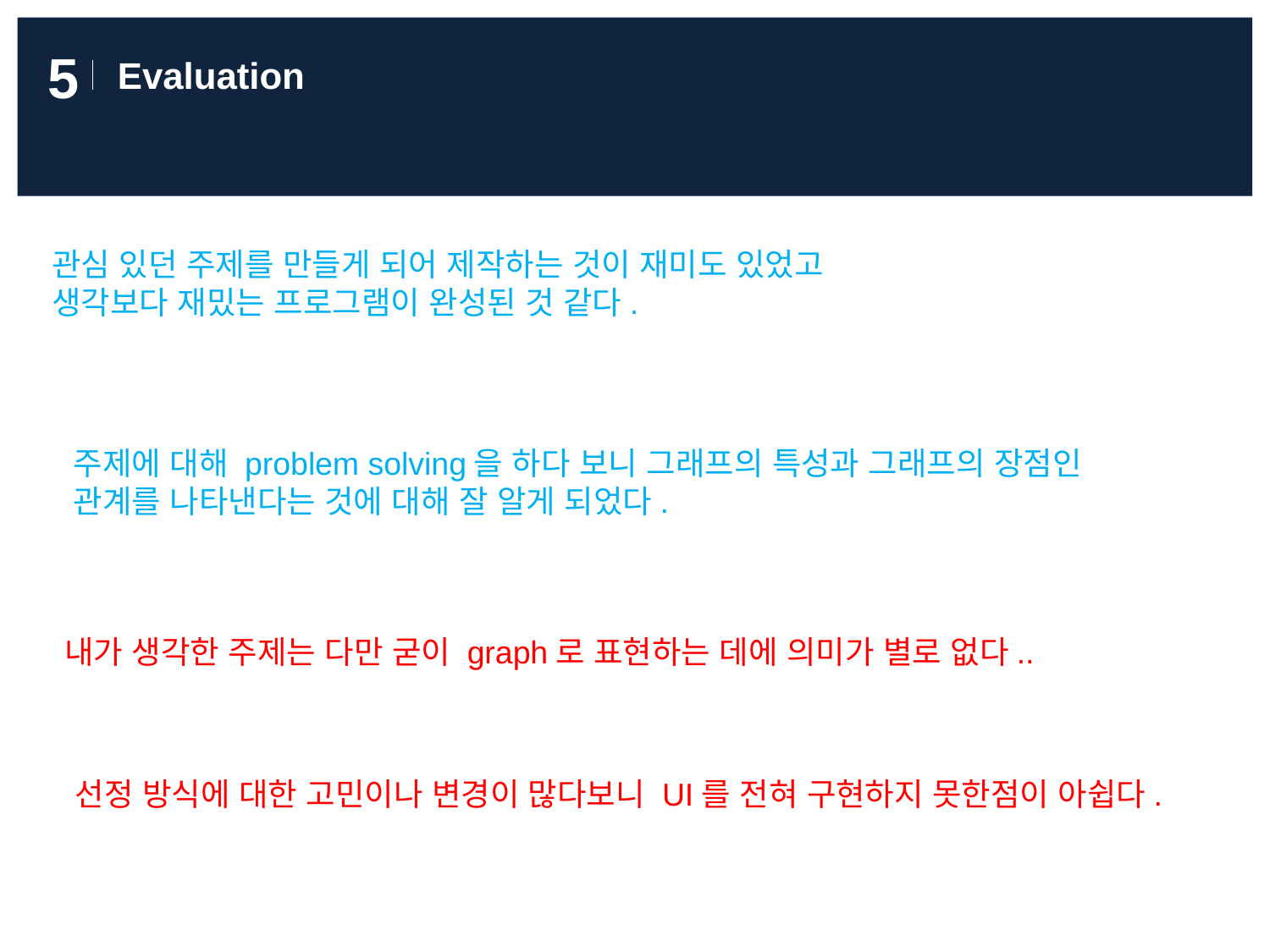

# 5

Evaluation
관심 있던 주제를 만들게 되어 제작하는 것이 재미도 있었고
생각보다 재밌는 프로그램이 완성된 것 같다.
주제에 대해 problem solving을 하다 보니 그래프의 특성과 그래프의 장점인
관계를 나타낸다는 것에 대해 잘 알게 되었다.
내가 생각한 주제는 다만 굳이 graph로 표현하는 데에 의미가 별로 없다..
선정 방식에 대한 고민이나 변경이 많다보니 UI를 전혀 구현하지 못한점이 아쉽다.